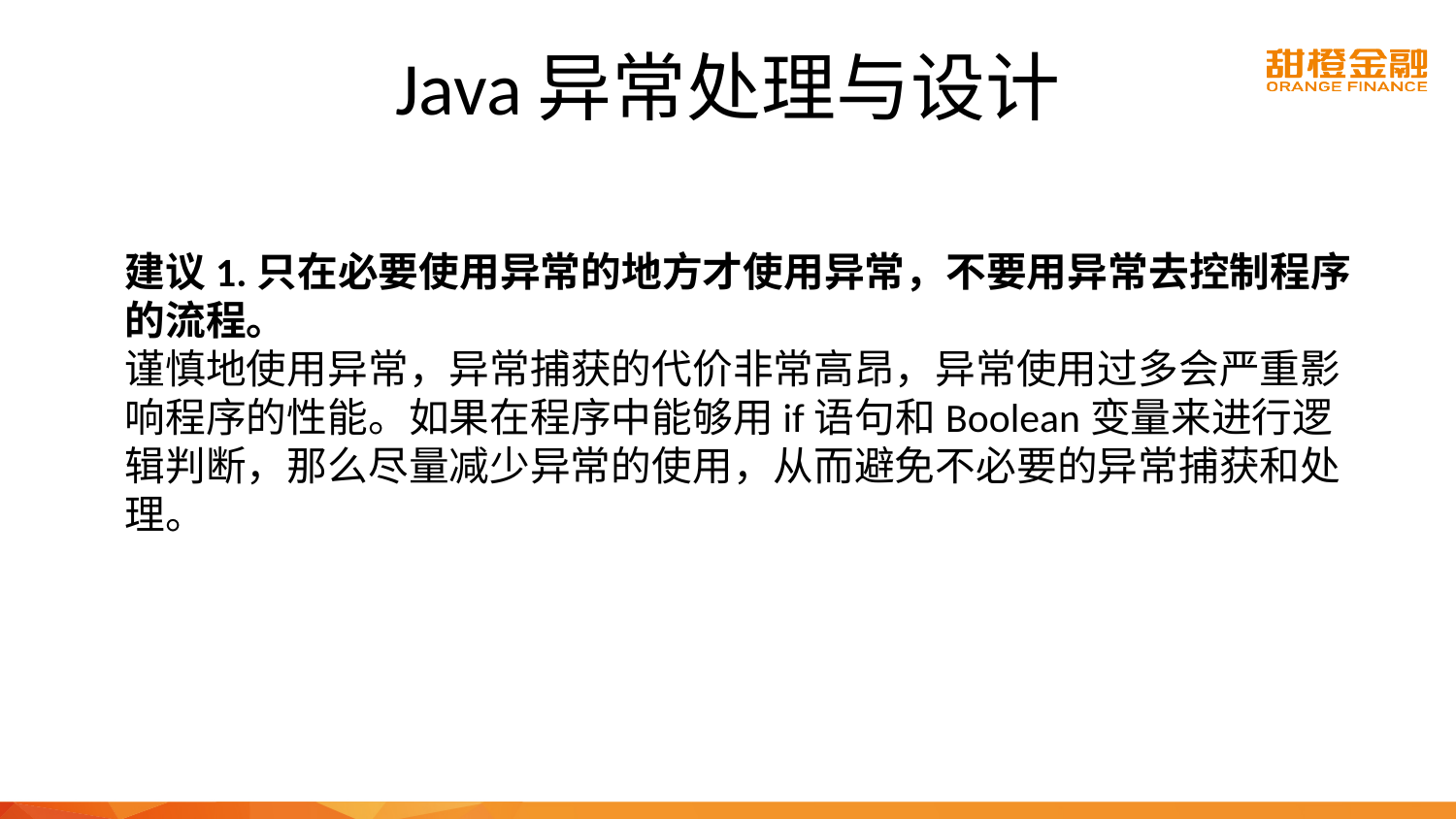

# Java异常处理与设计
建议1.只在必要使用异常的地方才使用异常，不要用异常去控制程序的流程。
谨慎地使用异常，异常捕获的代价非常高昂，异常使用过多会严重影响程序的性能。如果在程序中能够用if语句和Boolean变量来进行逻辑判断，那么尽量减少异常的使用，从而避免不必要的异常捕获和处理。